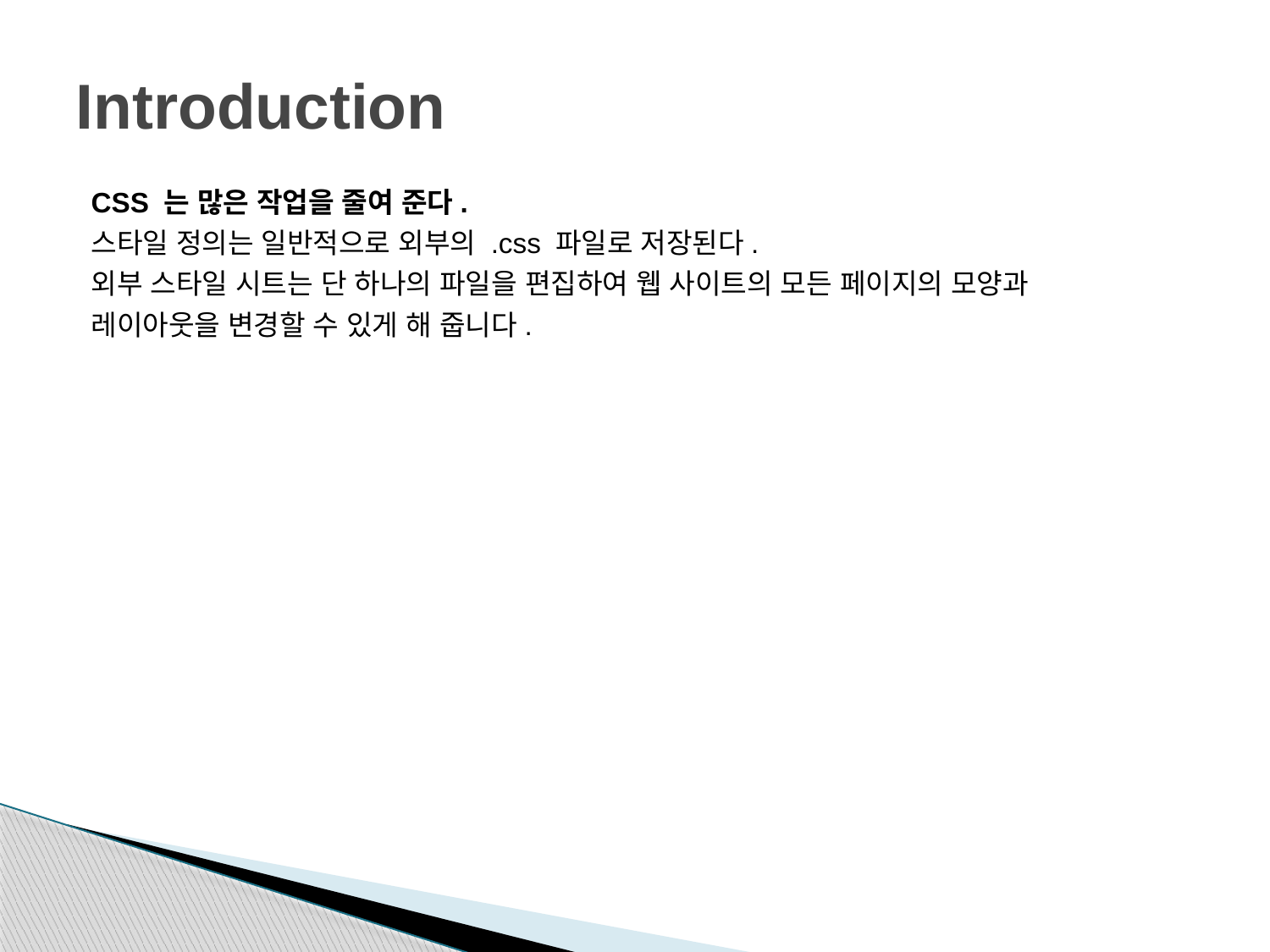

# Introduction
CSS 는 많은 작업을 줄여 준다.
스타일 정의는 일반적으로 외부의 .css 파일로 저장된다.
외부 스타일 시트는 단 하나의 파일을 편집하여 웹 사이트의 모든 페이지의 모양과
레이아웃을 변경할 수 있게 해 줍니다.